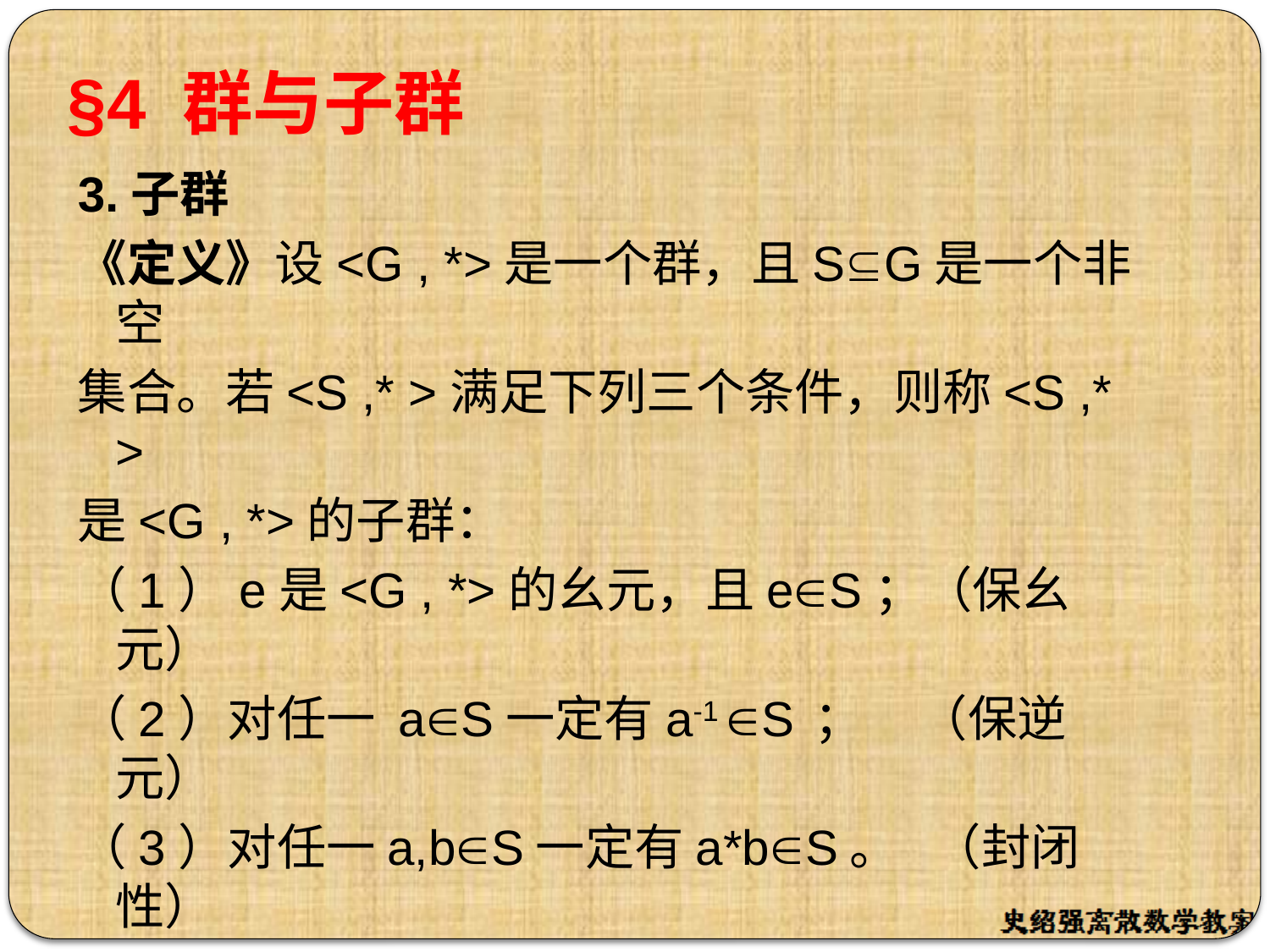

# §4 群与子群
3.子群
《定义》设<G , *>是一个群，且S⊆G是一个非空
集合。若<S ,* >满足下列三个条件，则称<S ,* >
是<G , *>的子群：
（1）e是<G , *>的幺元，且e∈S；（保幺元）
（2）对任一 a∈S一定有a-1 ∈S ；     （保逆元）
（3）对任一a,b∈S一定有a*b∈S。   （封闭性）